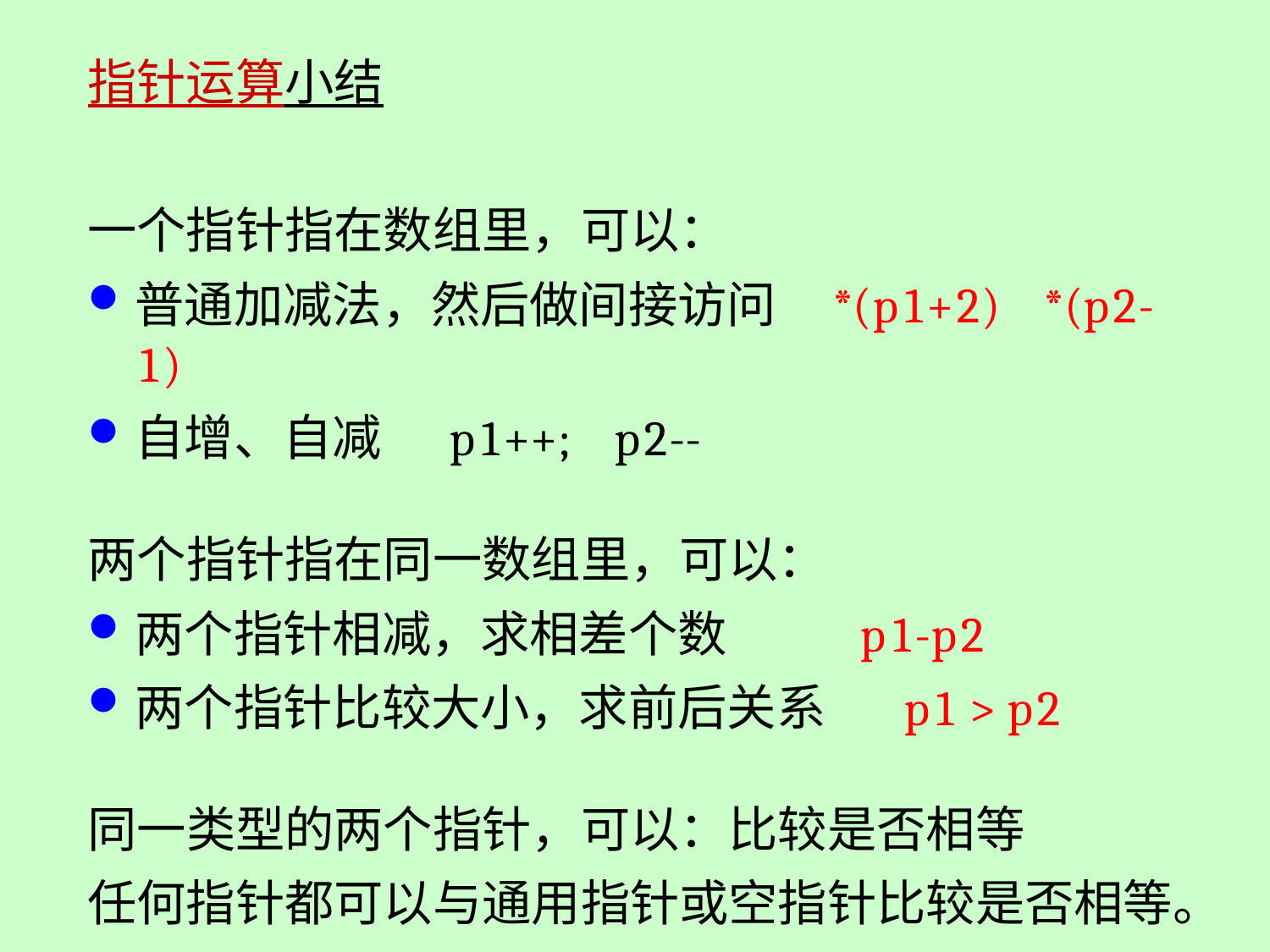

指针运算小结

一个指针指在数组里，可以：
普通加减法，然后做间接访问    *(p1+2)    *(p2-1)
自增、自减     p1++;    p2--

两个指针指在同一数组里，可以：
两个指针相减，求相差个数           p1-p2
两个指针比较大小，求前后关系      p1 > p2

同一类型的两个指针，可以：比较是否相等
任何指针都可以与通用指针或空指针比较是否相等。
47